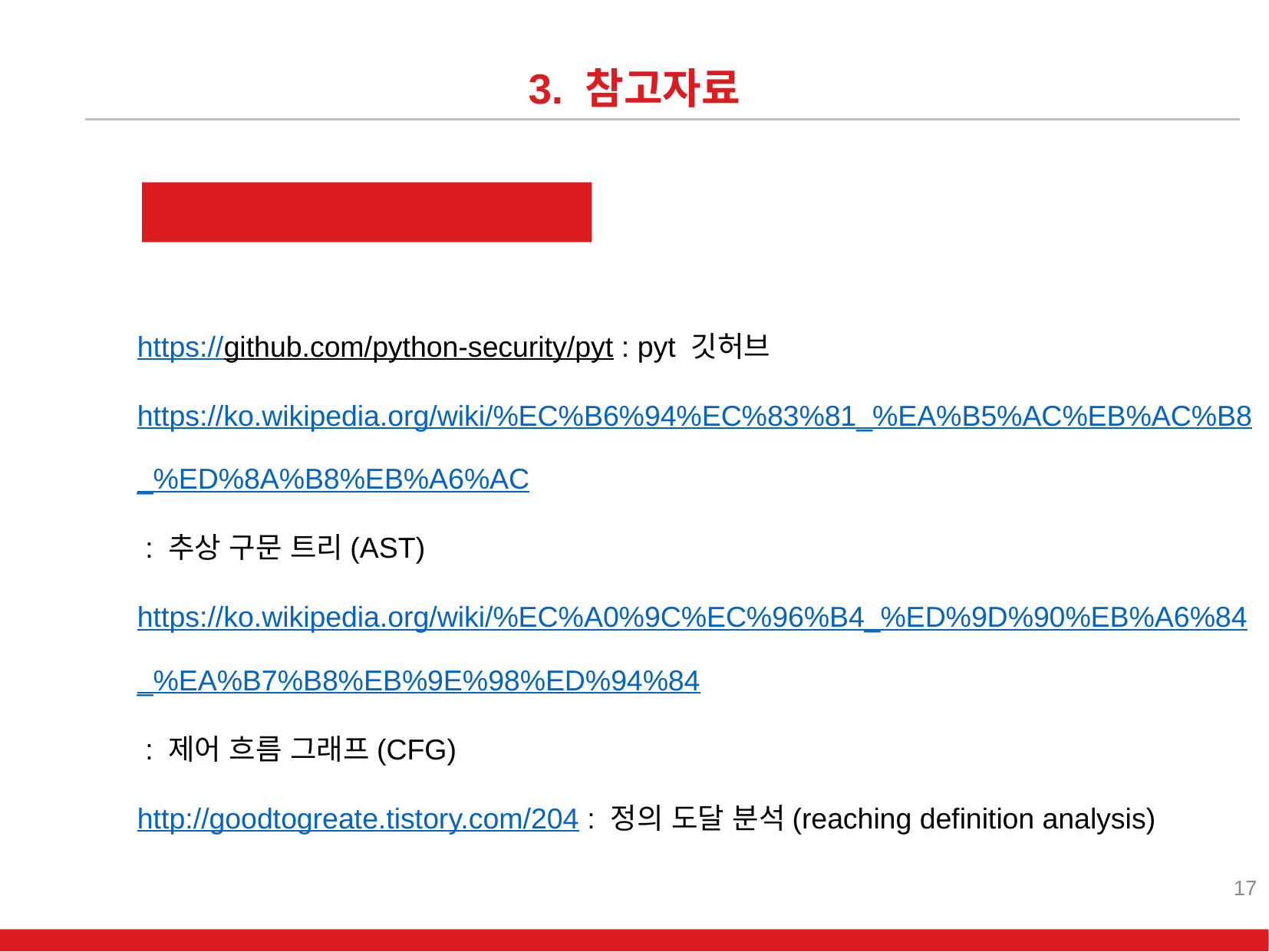

3. 참고자료
참고자료
https://github.com/python-security/pyt : pyt 깃허브
https://ko.wikipedia.org/wiki/%EC%B6%94%EC%83%81_%EA%B5%AC%EB%AC%B8_%ED%8A%B8%EB%A6%AC : 추상 구문 트리(AST)
https://ko.wikipedia.org/wiki/%EC%A0%9C%EC%96%B4_%ED%9D%90%EB%A6%84_%EA%B7%B8%EB%9E%98%ED%94%84 : 제어 흐름 그래프(CFG)
http://goodtogreate.tistory.com/204 : 정의 도달 분석(reaching definition analysis)
17